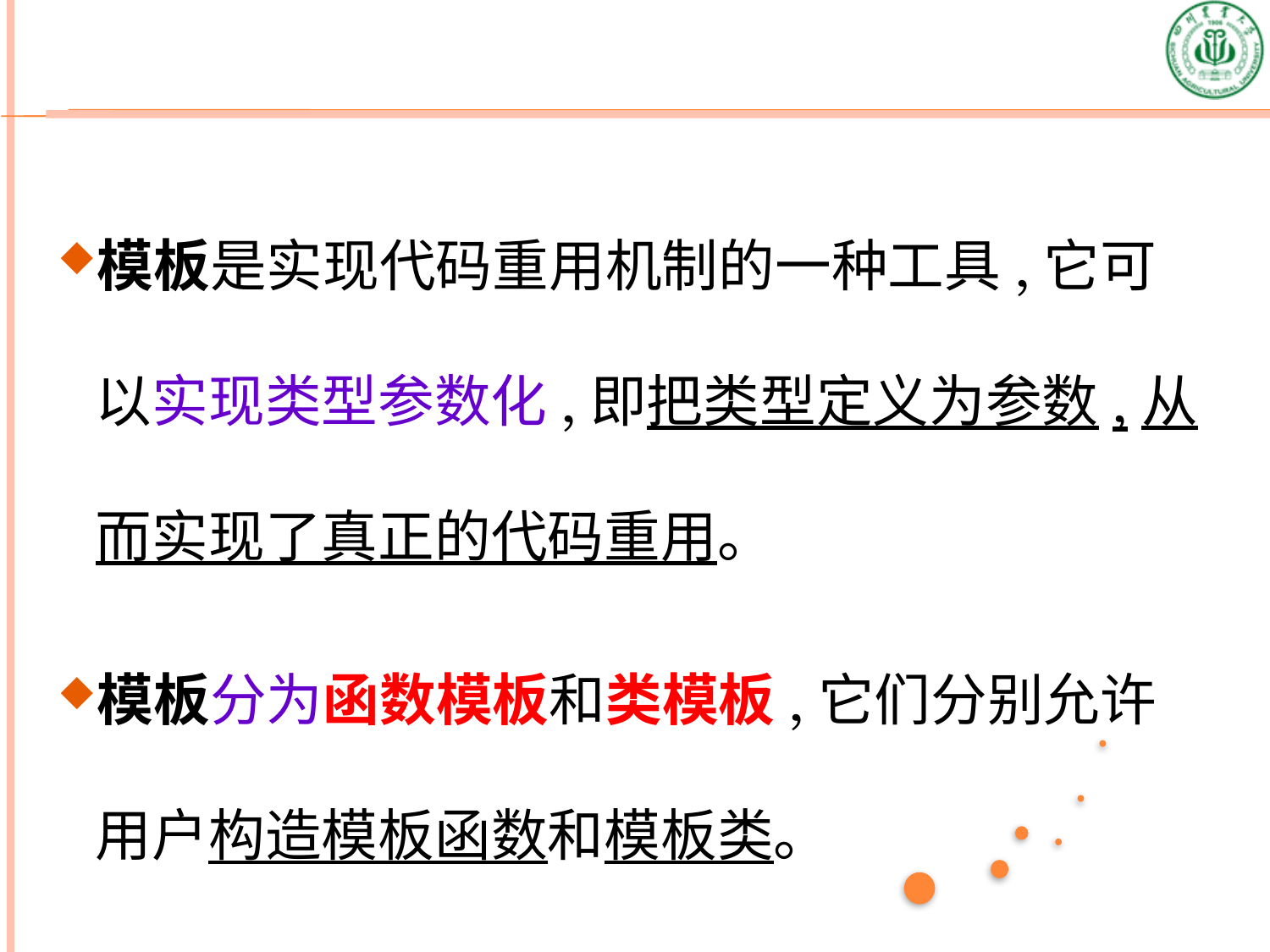

模板是实现代码重用机制的一种工具,它可以实现类型参数化,即把类型定义为参数,从而实现了真正的代码重用。
模板分为函数模板和类模板,它们分别允许用户构造模板函数和模板类。